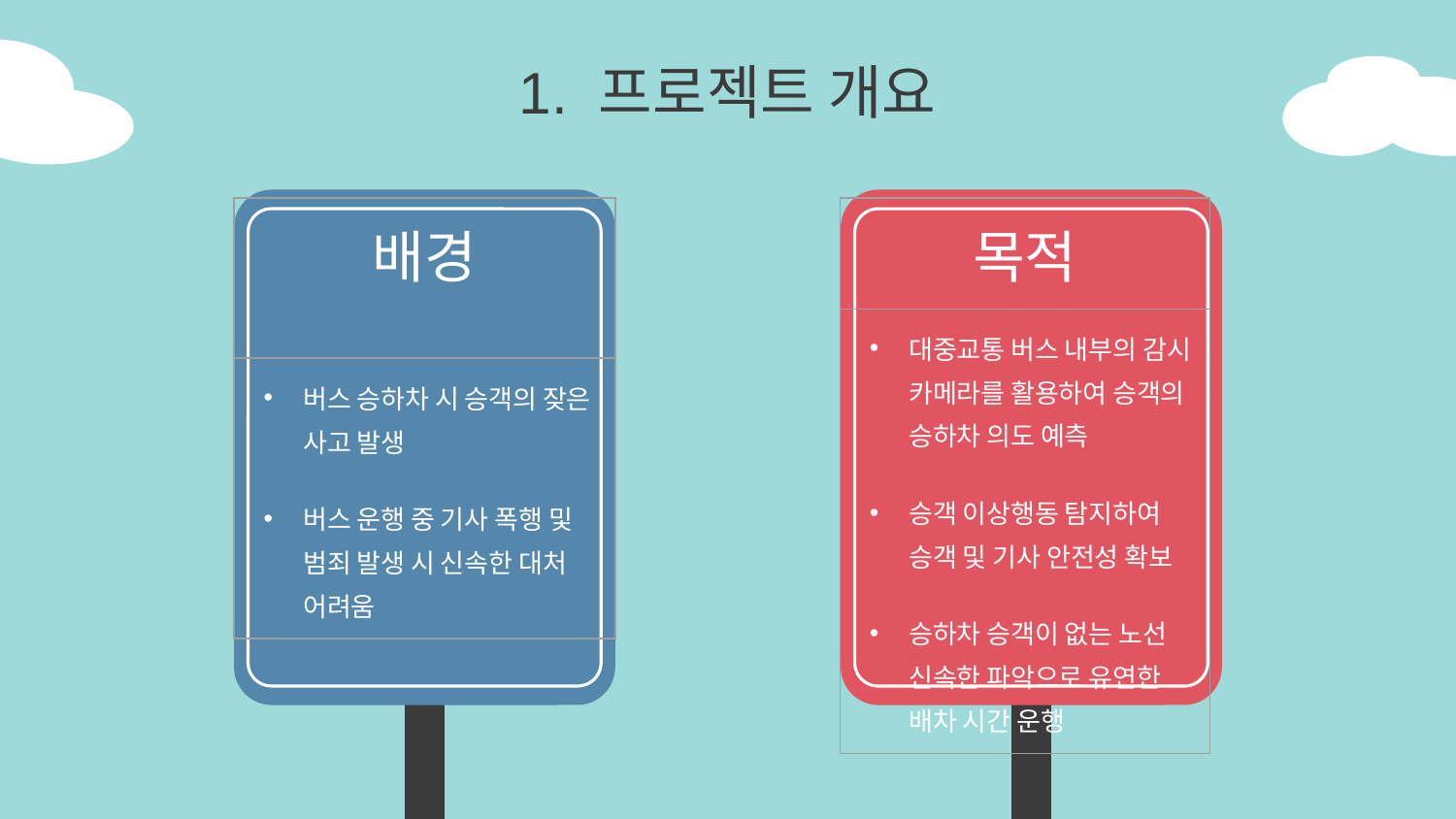

1. 프로젝트 개요

| 목적 |
| --- |
| 대중교통 버스 내부의 감시 카메라를 활용하여 승객의 승하차 의도 예측 승객 이상행동 탐지하여 승객 및 기사 안전성 확보 승하차 승객이 없는 노선 신속한 파악으로 유연한 배차 시간 운행 |
| 배경 |
| --- |
| 버스 승하차 시 승객의 잦은 사고 발생 버스 운행 중 기사 폭행 및 범죄 발생 시 신속한 대처 어려움 |